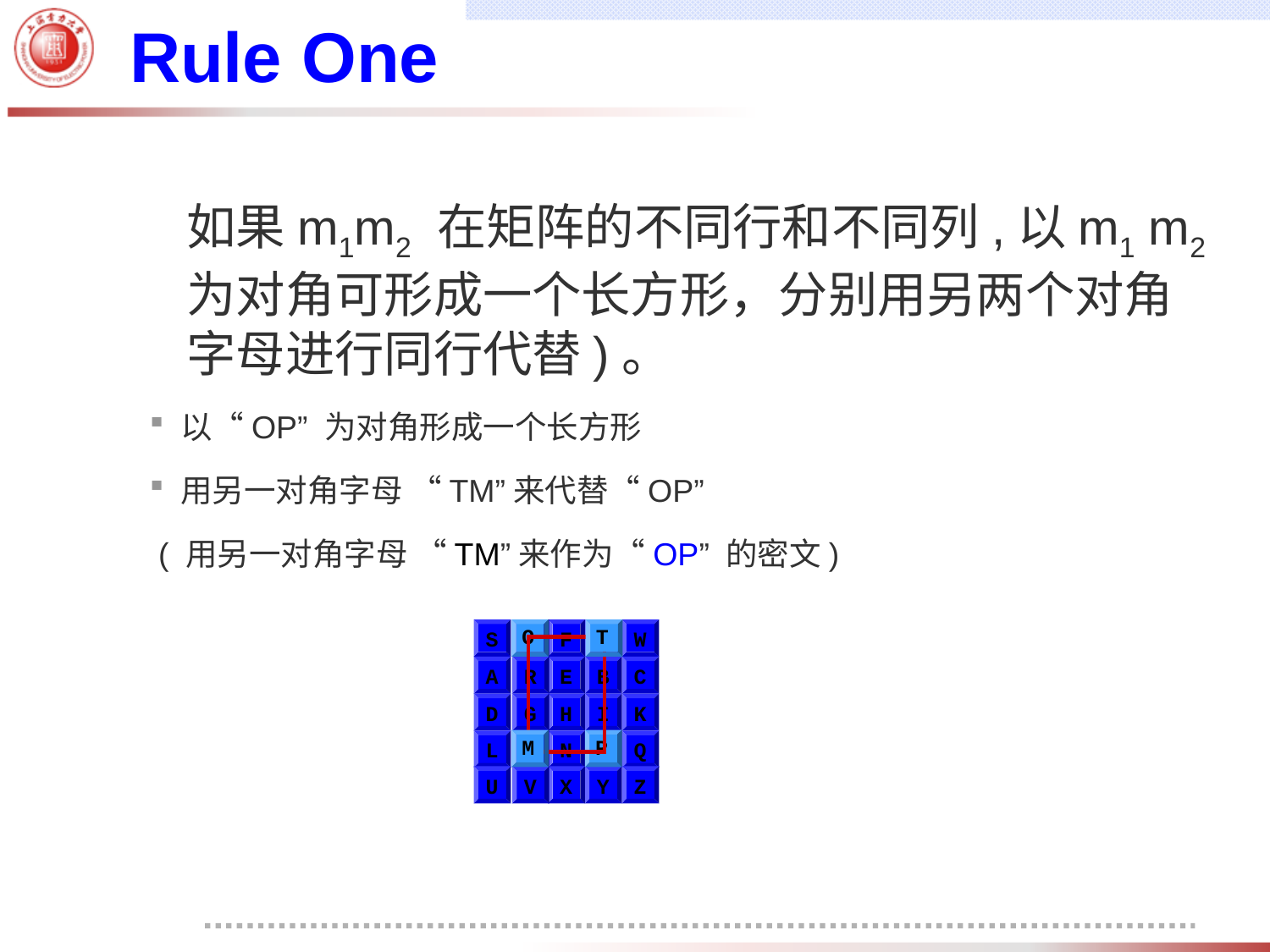

# Rule One
如果m1m2 在矩阵的不同行和不同列,以m1 m2为对角可形成一个长方形，分别用另两个对角字母进行同行代替)。
以“OP” 为对角形成一个长方形
用另一对角字母 “TM”来代替“OP”
 ( 用另一对角字母 “TM”来作为“OP” 的密文)

O

T

S

O

F

T

W

A

R

E

B

C

D

G

H

I

K

L

M

N

P

Q

U

V

X

Y

Z

M

P